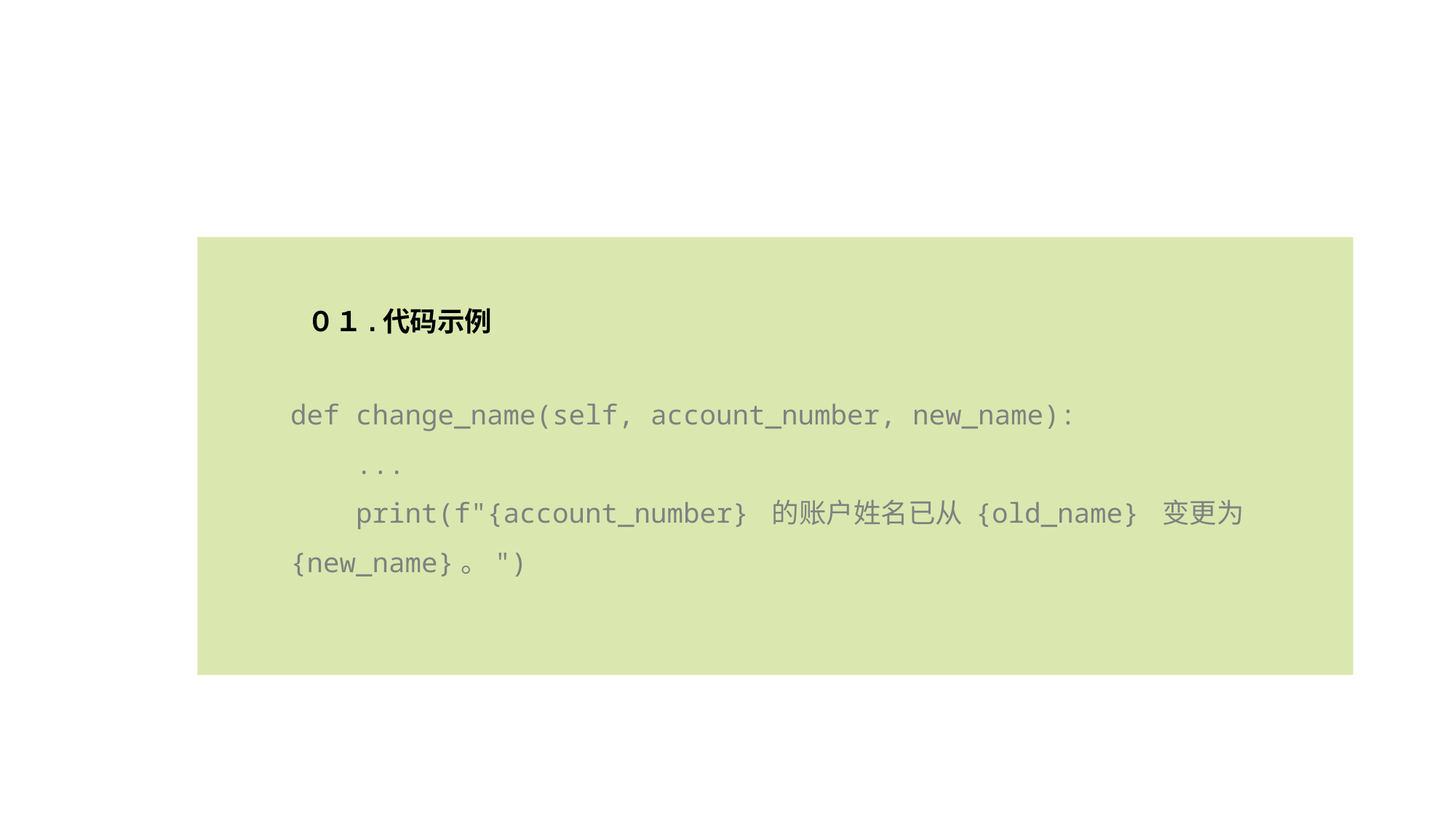

０１.代码示例
def change_name(self, account_number, new_name):
    ...
    print(f"{account_number} 的账户姓名已从 {old_name} 变更为 {new_name}。")